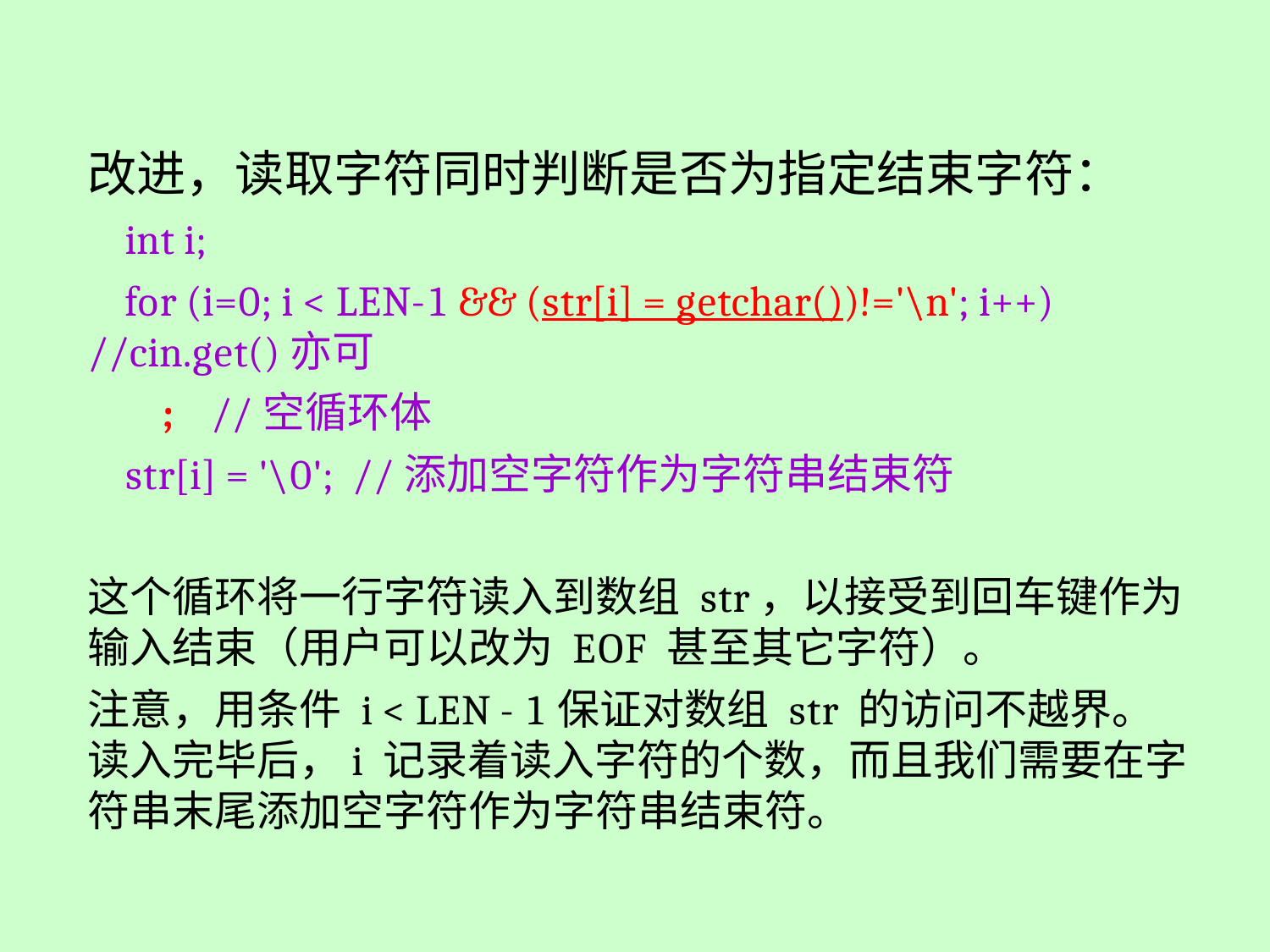

改进，读取字符同时判断是否为指定结束字符：
    int i;
    for (i=0; i < LEN-1 && (str[i] = getchar())!='\n'; i++) 	//cin.get()亦可
        ;    //空循环体
    str[i] = '\0';  //添加空字符作为字符串结束符

这个循环将一行字符读入到数组 str，以接受到回车键作为输入结束（用户可以改为 EOF 甚至其它字符）。
注意，用条件 i < LEN - 1保证对数组 str 的访问不越界。读入完毕后，i 记录着读入字符的个数，而且我们需要在字符串末尾添加空字符作为字符串结束符。
76